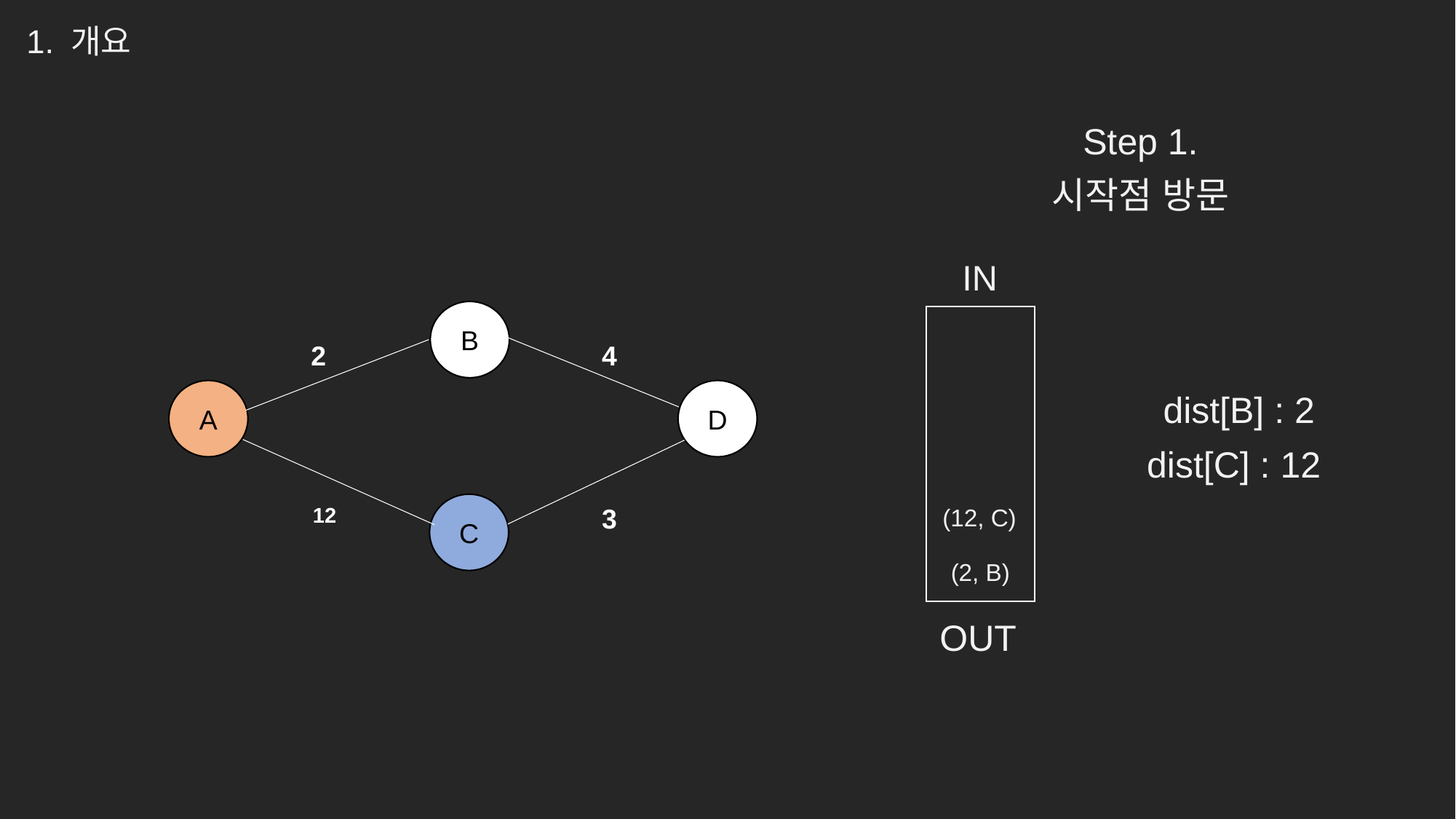

1. 개요
Step 1.
시작점 방문

IN

B
2
4
D
A
C
12
3

dist[B] : 2
dist[C] : 12

(12, C)

(2, B)

OUT